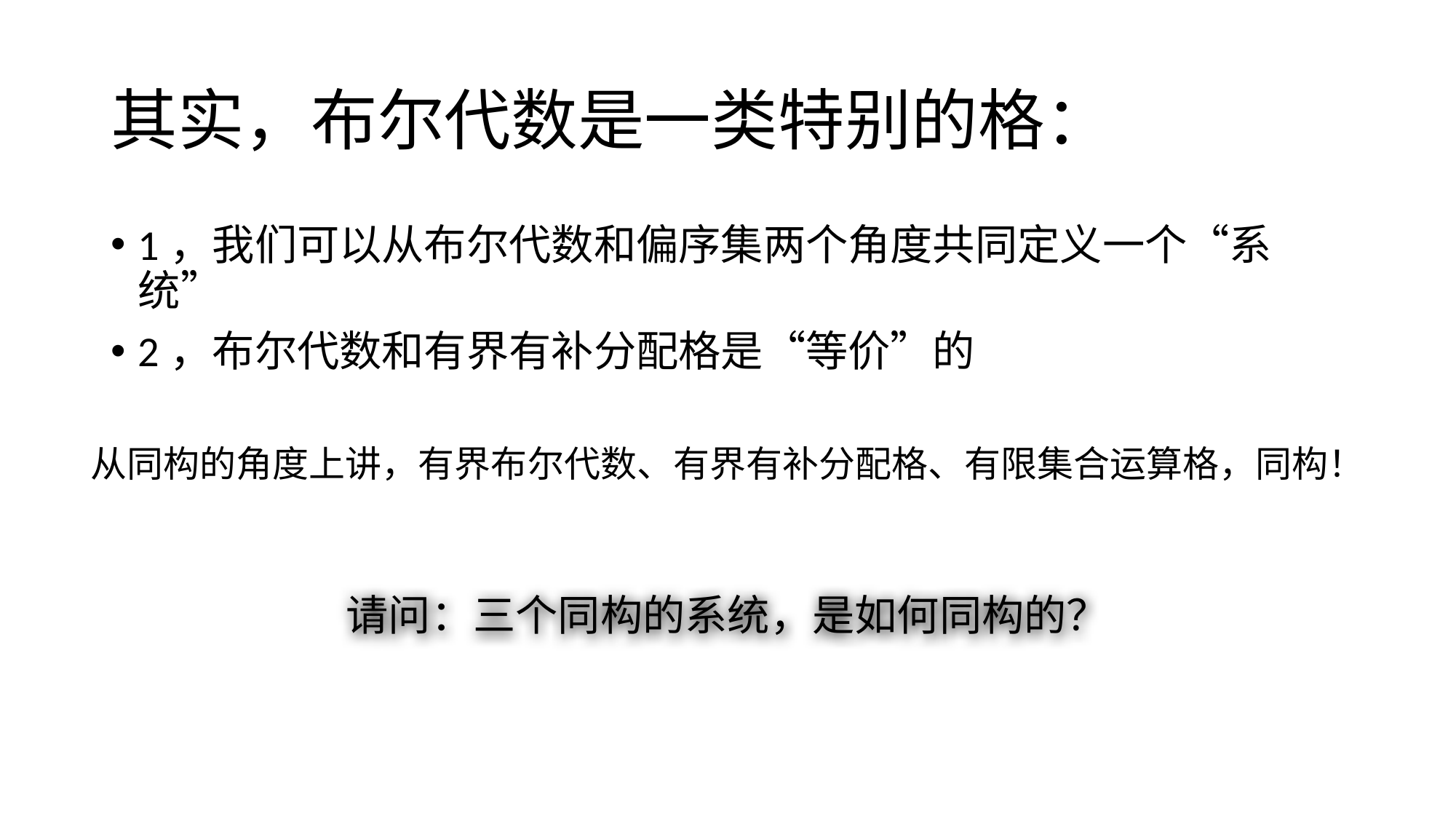

# 其实，布尔代数是一类特别的格：
1，我们可以从布尔代数和偏序集两个角度共同定义一个“系统”
2，布尔代数和有界有补分配格是“等价”的
从同构的角度上讲，有界布尔代数、有界有补分配格、有限集合运算格，同构！
请问：三个同构的系统，是如何同构的？